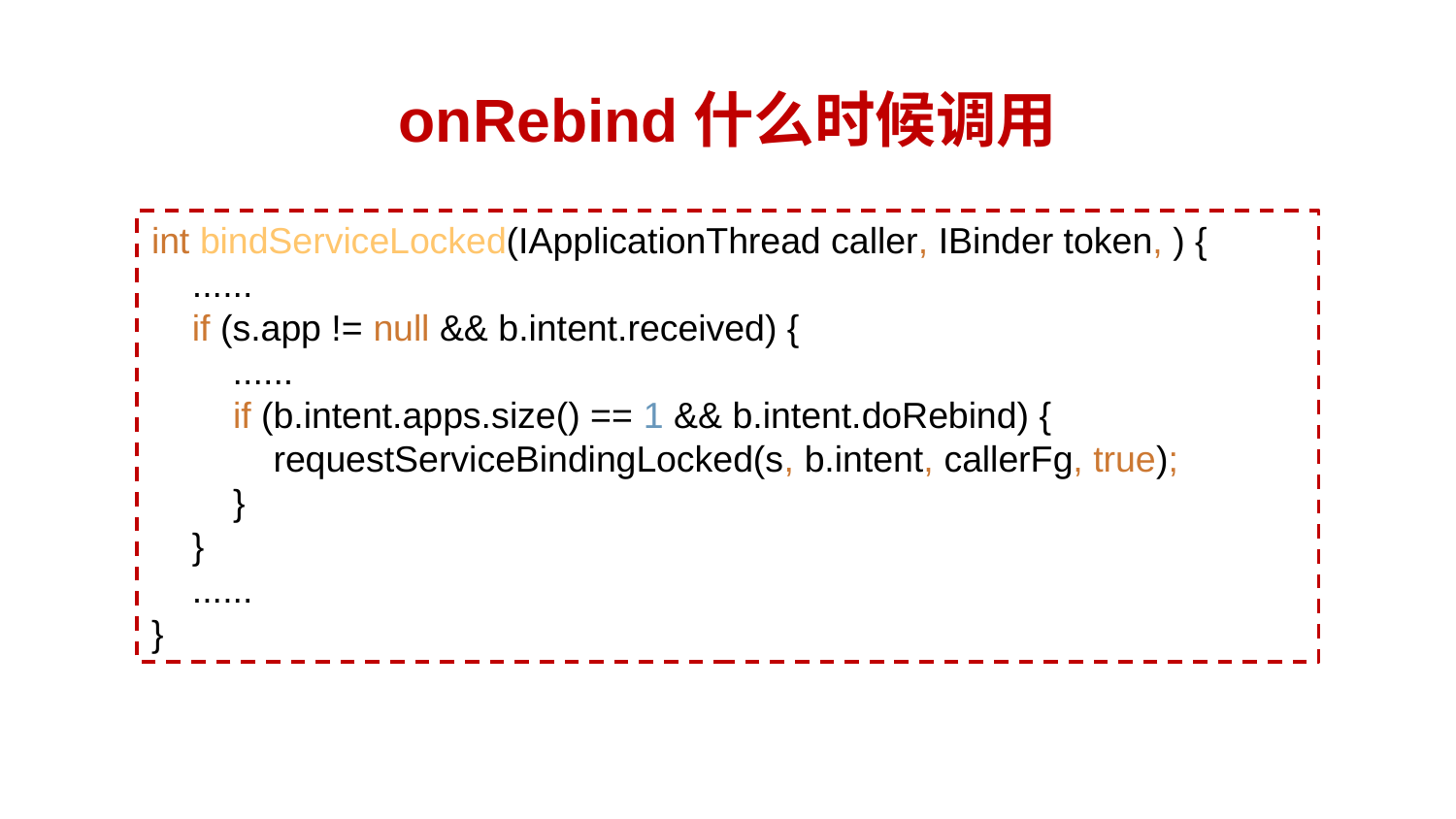

# onRebind什么时候调用
int bindServiceLocked(IApplicationThread caller, IBinder token, ) {
    ......
    if (s.app != null && b.intent.received) {
        ......
        if (b.intent.apps.size() == 1 && b.intent.doRebind) {
            requestServiceBindingLocked(s, b.intent, callerFg, true);
        }
    }
    ......
}